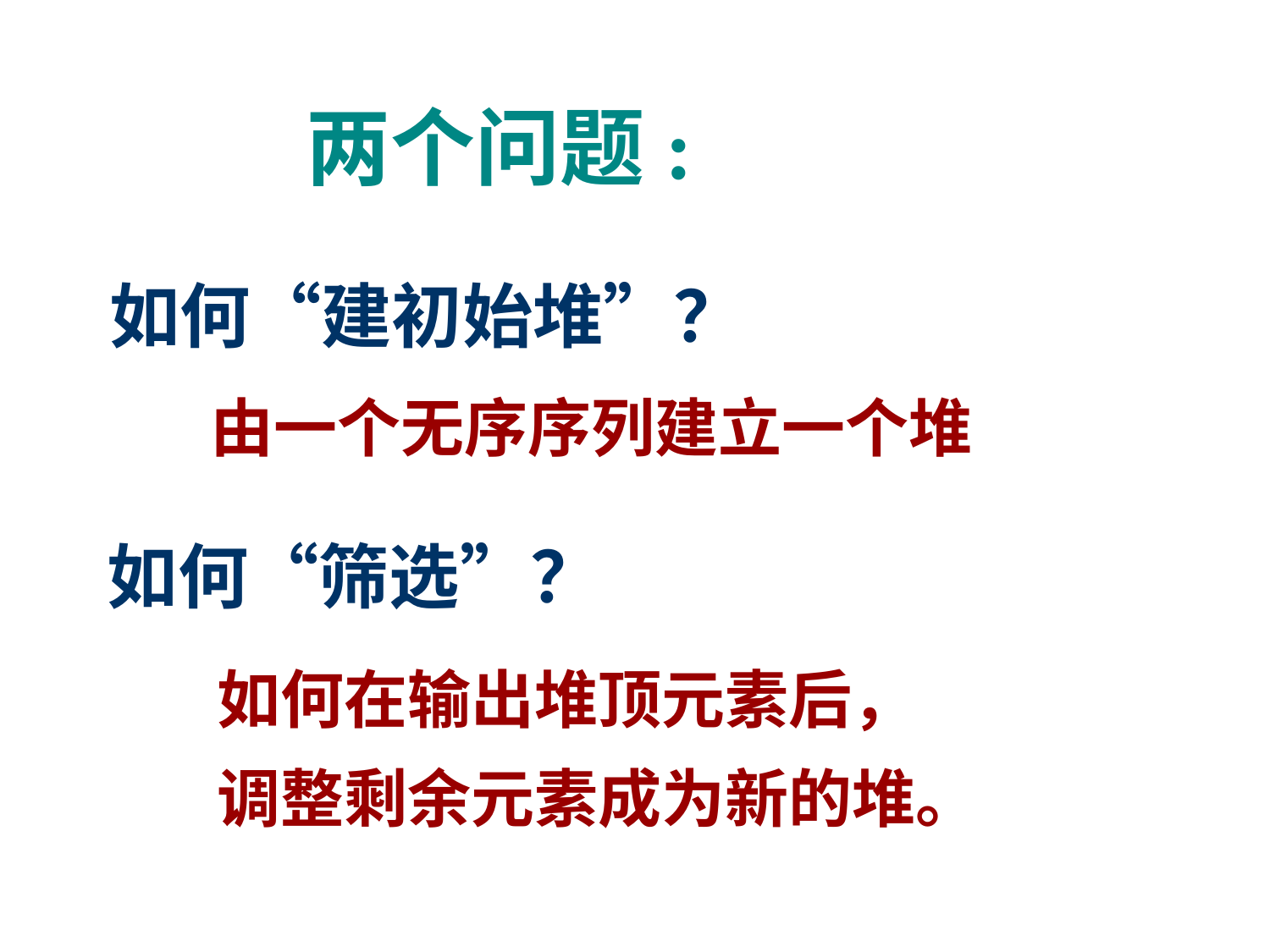

两个问题:
如何“建初始堆”？
由一个无序序列建立一个堆
如何“筛选”？
如何在输出堆顶元素后，
调整剩余元素成为新的堆。